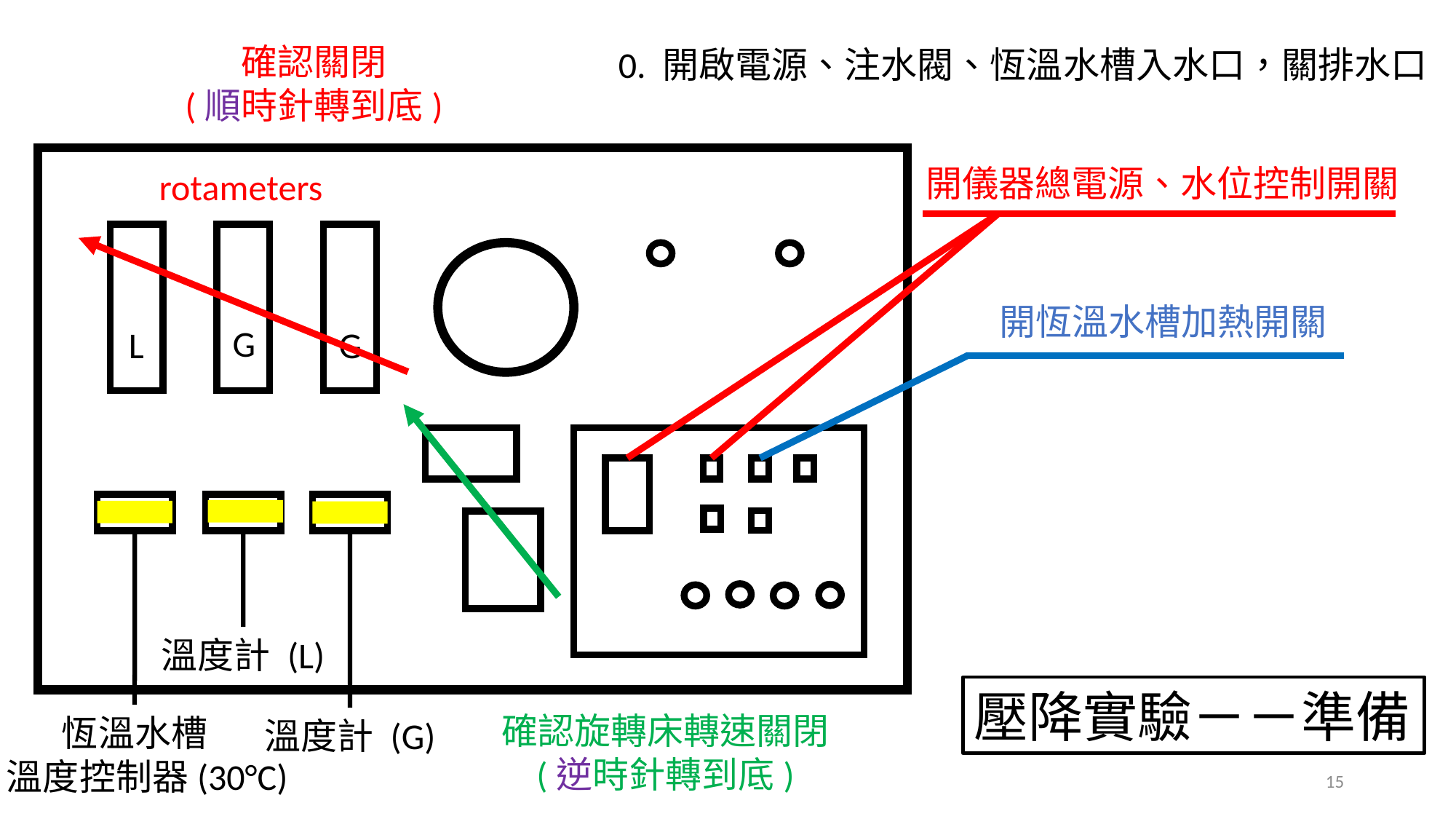

確認關閉
(順時針轉到底)
0. 開啟電源、注水閥、恆溫水槽入水口，關排水口

開儀器總電源、水位控制開關
rotameters
開恆溫水槽加熱開關
G
G
L

溫度計 (L)
壓降實驗－－準備
確認旋轉床轉速關閉
(逆時針轉到底)
恆溫水槽
  溫度控制器(30°C)
溫度計 (G)
15